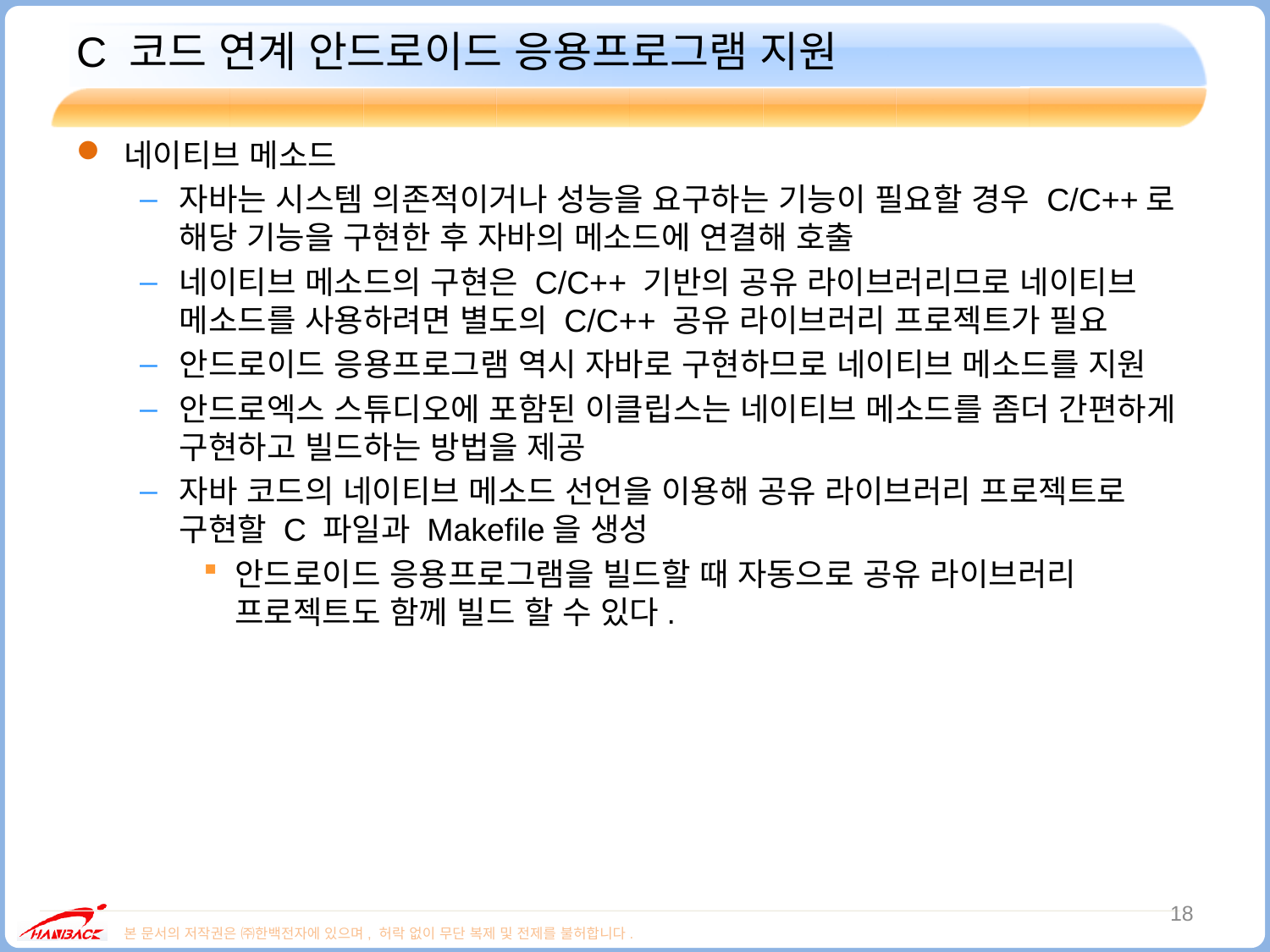

# C 코드 연계 안드로이드 응용프로그램 지원
네이티브 메소드
자바는 시스템 의존적이거나 성능을 요구하는 기능이 필요할 경우 C/C++로 해당 기능을 구현한 후 자바의 메소드에 연결해 호출
네이티브 메소드의 구현은 C/C++ 기반의 공유 라이브러리므로 네이티브 메소드를 사용하려면 별도의 C/C++ 공유 라이브러리 프로젝트가 필요
안드로이드 응용프로그램 역시 자바로 구현하므로 네이티브 메소드를 지원
안드로엑스 스튜디오에 포함된 이클립스는 네이티브 메소드를 좀더 간편하게 구현하고 빌드하는 방법을 제공
자바 코드의 네이티브 메소드 선언을 이용해 공유 라이브러리 프로젝트로 구현할 C 파일과 Makefile을 생성
안드로이드 응용프로그램을 빌드할 때 자동으로 공유 라이브러리 프로젝트도 함께 빌드 할 수 있다.
18